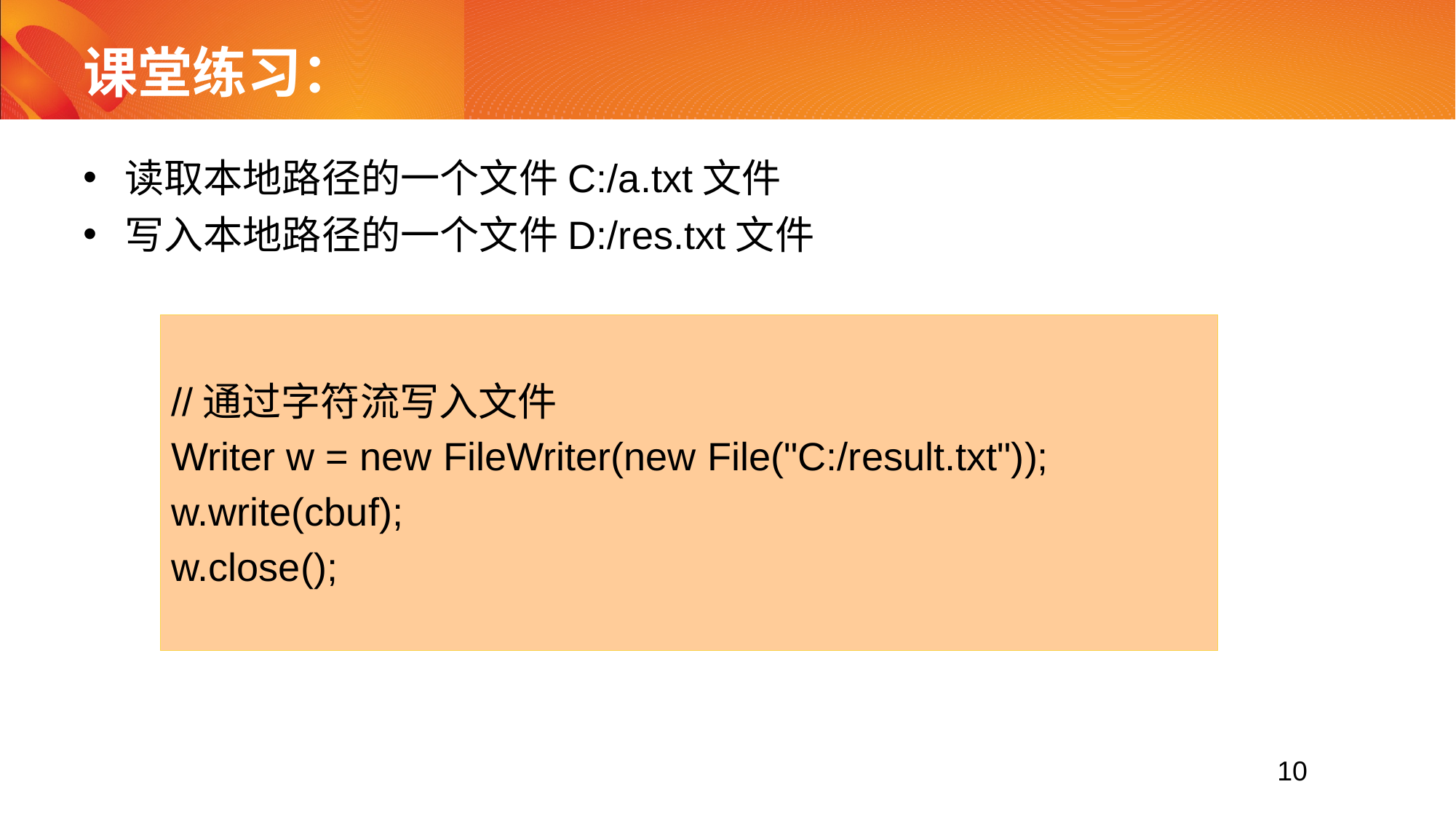

# 课堂练习：
读取本地路径的一个文件C:/a.txt文件
写入本地路径的一个文件D:/res.txt文件
//通过字符流写入文件
Writer w = new FileWriter(new File("C:/result.txt"));
w.write(cbuf);
w.close();